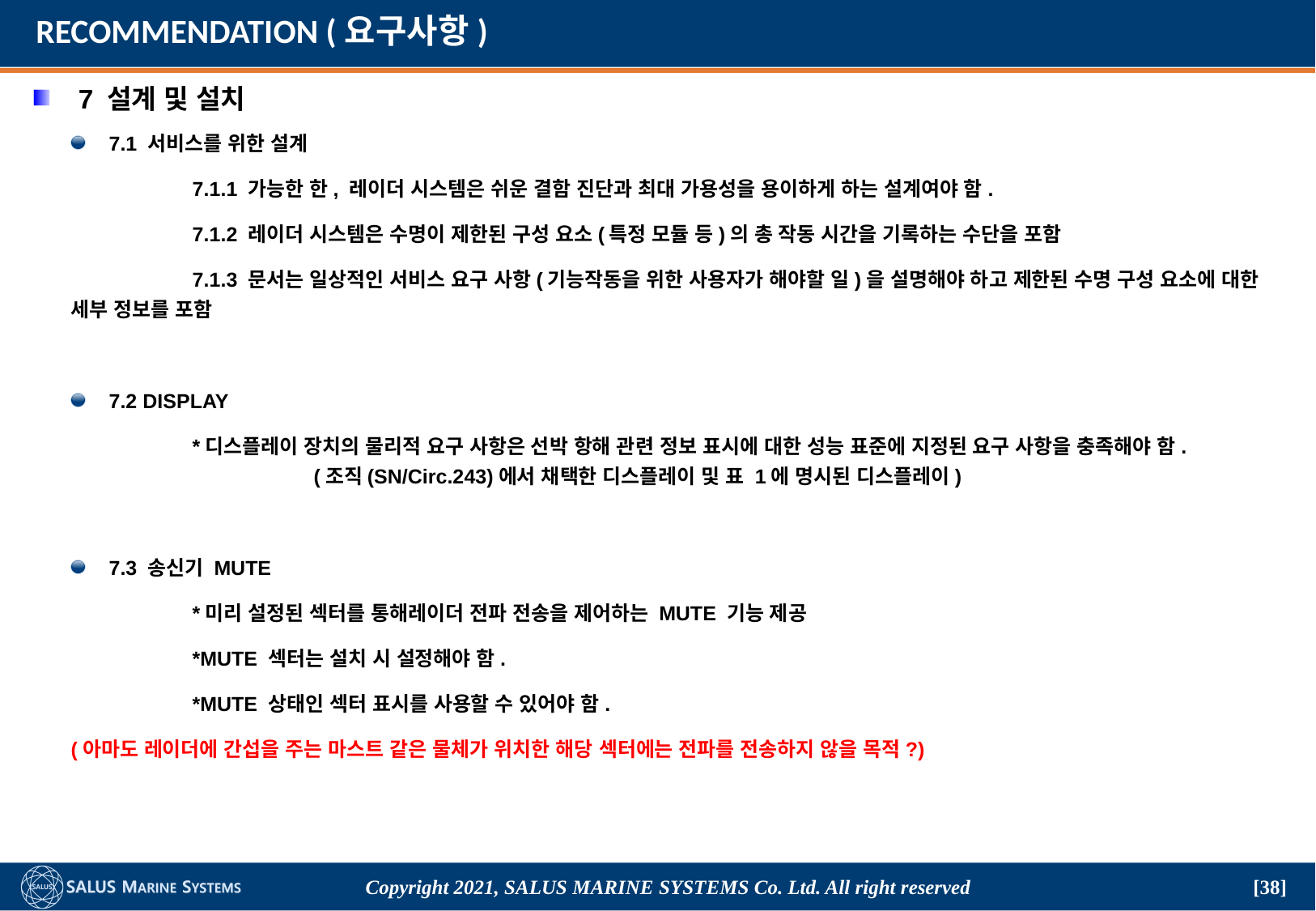

# RECOMMENDATION (요구사항)
7 설계 및 설치
7.1 서비스를 위한 설계
	7.1.1 가능한 한, 레이더 시스템은 쉬운 결함 진단과 최대 가용성을 용이하게 하는 설계여야 함.
	7.1.2 레이더 시스템은 수명이 제한된 구성 요소(특정 모듈 등)의 총 작동 시간을 기록하는 수단을 포함
	7.1.3 문서는 일상적인 서비스 요구 사항(기능작동을 위한 사용자가 해야할 일)을 설명해야 하고 제한된 수명 구성 요소에 대한 세부 정보를 포함

7.2 DISPLAY
	*디스플레이 장치의 물리적 요구 사항은 선박 항해 관련 정보 표시에 대한 성능 표준에 지정된 요구 사항을 충족해야 함. 		(조직(SN/Circ.243)에서 채택한 디스플레이 및 표 1에 명시된 디스플레이)

7.3 송신기 MUTE
	*미리 설정된 섹터를 통해레이더 전파 전송을 제어하는 MUTE 기능 제공
	*MUTE 섹터는 설치 시 설정해야 함.
	*MUTE 상태인 섹터 표시를 사용할 수 있어야 함.
(아마도 레이더에 간섭을 주는 마스트 같은 물체가 위치한 해당 섹터에는 전파를 전송하지 않을 목적?)

Copyright 2021, SALUS Marine Systems Co. Ltd. All right reserved
[38]